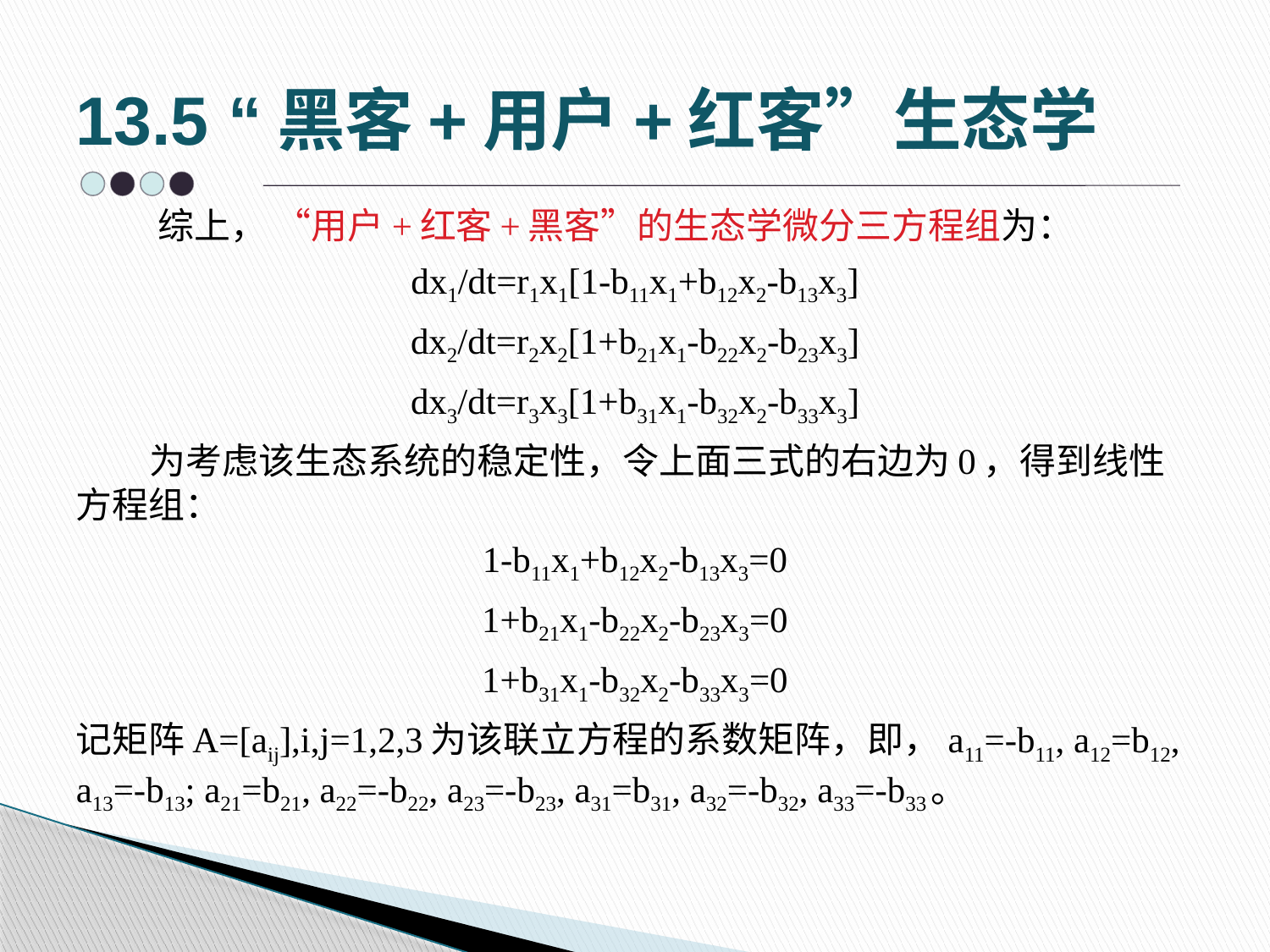

# 13.5 “黑客+用户+红客”生态学

         综上， “用户+红客+黑客”的生态学微分三方程组为：
dx1/dt=r1x1[1-b11x1+b12x2-b13x3]
dx2/dt=r2x2[1+b21x1-b22x2-b23x3]
dx3/dt=r3x3[1+b31x1-b32x2-b33x3]
        为考虑该生态系统的稳定性，令上面三式的右边为0，得到线性方程组：
1-b11x1+b12x2-b13x3=0
1+b21x1-b22x2-b23x3=0
1+b31x1-b32x2-b33x3=0
记矩阵A=[aij],i,j=1,2,3为该联立方程的系数矩阵，即，a11=-b11, a12=b12, a13=-b13; a21=b21, a22=-b22, a23=-b23, a31=b31, a32=-b32, a33=-b33。